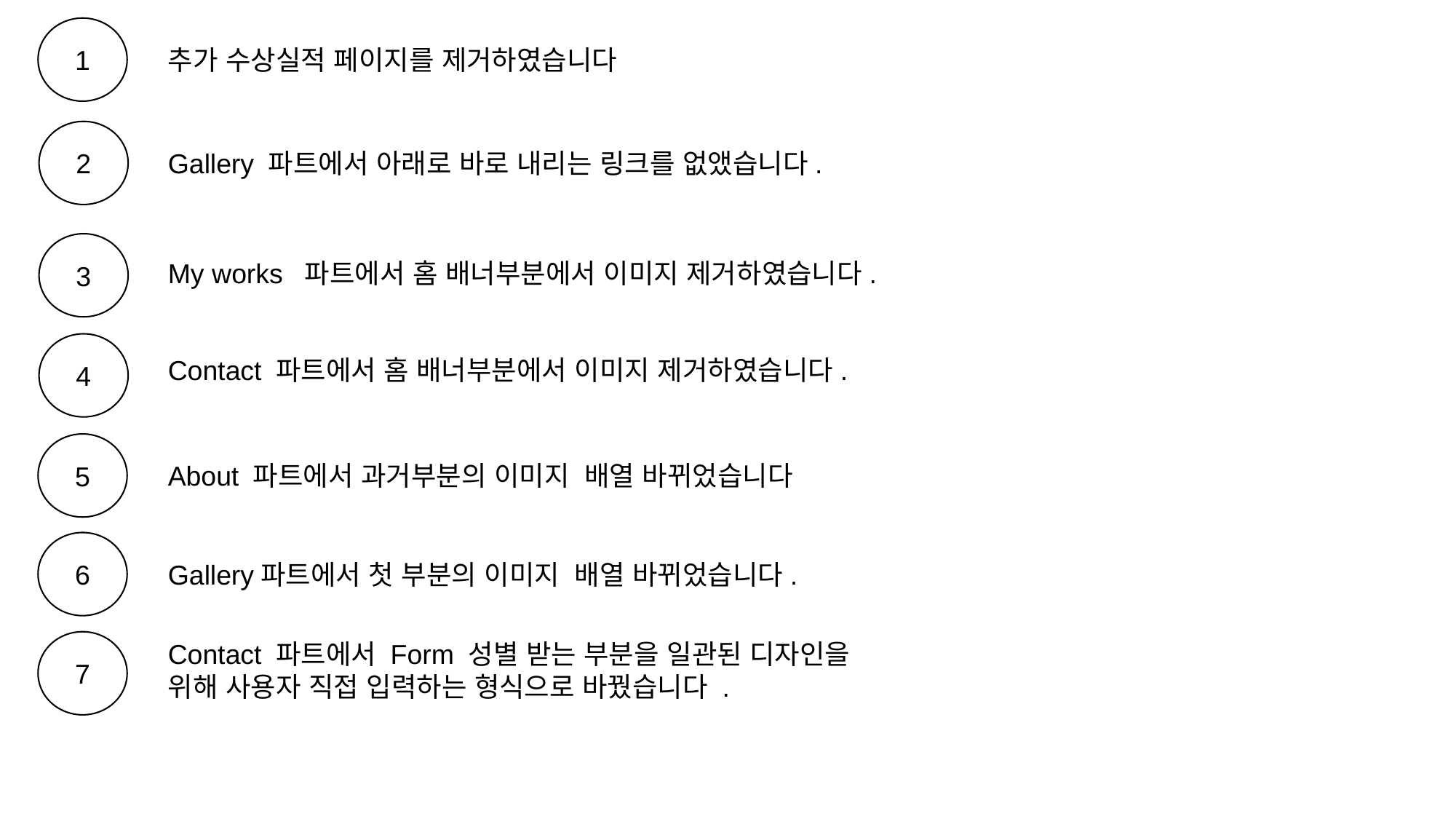

1
추가 수상실적 페이지를 제거하였습니다
2
Gallery 파트에서 아래로 바로 내리는 링크를 없앴습니다.
3
My works  파트에서 홈 배너부분에서 이미지 제거하였습니다.
4
Contact 파트에서 홈 배너부분에서 이미지 제거하였습니다.
5
About 파트에서 과거부분의 이미지  배열 바뀌었습니다
6
Gallery파트에서 첫 부분의 이미지  배열 바뀌었습니다.
7
Contact 파트에서 Form 성별 받는 부분을 일관된 디자인을 위해 사용자 직접 입력하는 형식으로 바꿨습니다 .